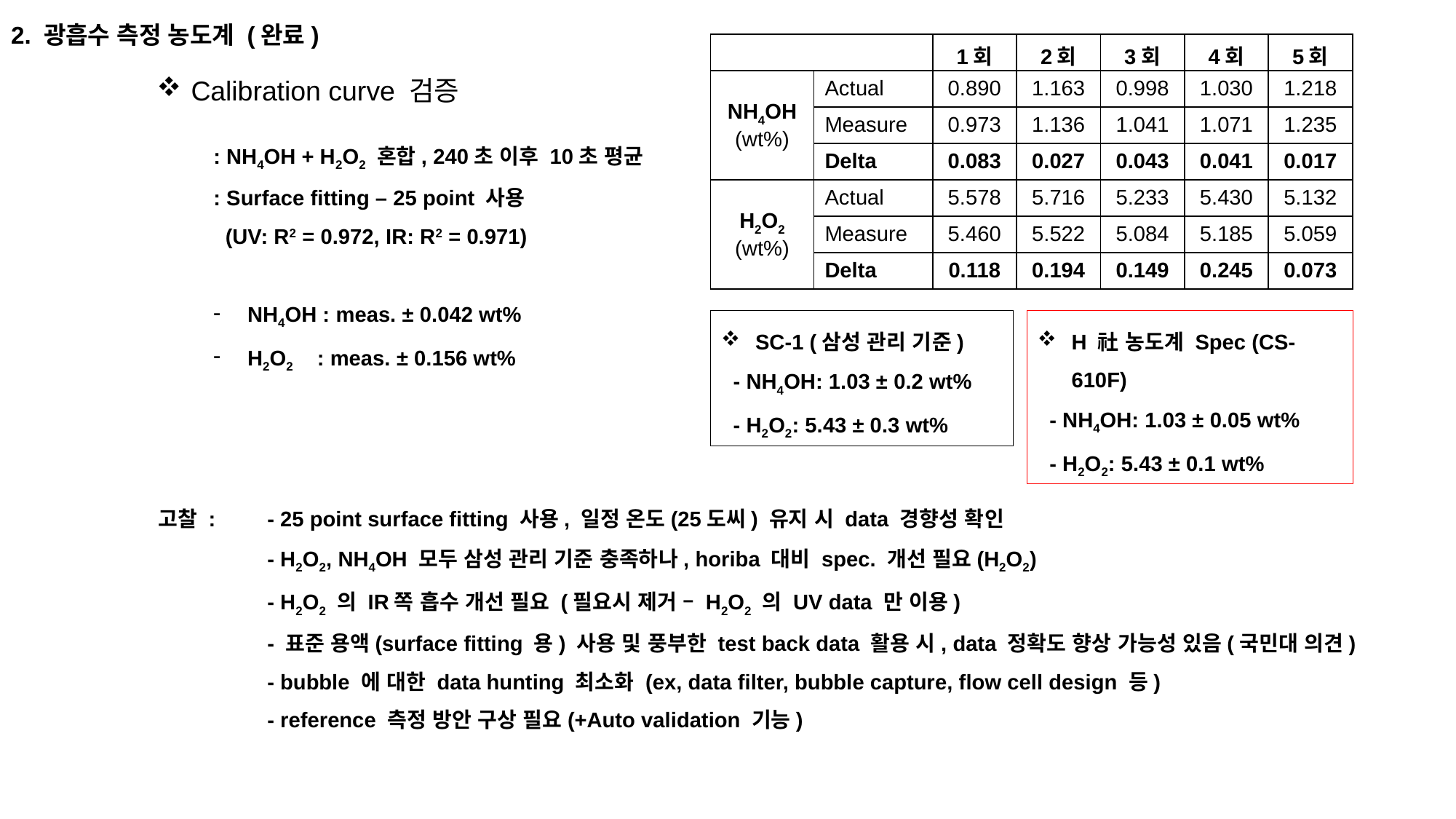

2. 광흡수 측정 농도계 (완료)
|  |  | 1회 | 2회 | 3회 | 4회 | 5회 |
| --- | --- | --- | --- | --- | --- | --- |
| NH4OH (wt%) | Actual | 0.890 | 1.163 | 0.998 | 1.030 | 1.218 |
|  | Measure | 0.973 | 1.136 | 1.041 | 1.071 | 1.235 |
|  | Delta | 0.083 | 0.027 | 0.043 | 0.041 | 0.017 |
| H2O2 (wt%) | Actual | 5.578 | 5.716 | 5.233 | 5.430 | 5.132 |
|  | Measure | 5.460 | 5.522 | 5.084 | 5.185 | 5.059 |
|  | Delta | 0.118 | 0.194 | 0.149 | 0.245 | 0.073 |
Calibration curve 검증
: NH4OH + H2O2 혼합, 240초 이후 10초 평균
: Surface fitting – 25 point 사용
  (UV: R2 = 0.972, IR: R2 = 0.971)

NH4OH : meas. ± 0.042 wt%
H2O2    : meas. ± 0.156 wt%
SC-1 (삼성 관리 기준)
  - NH4OH: 1.03 ± 0.2 wt%
  - H2O2: 5.43 ± 0.3 wt%
H 社 농도계 Spec (CS-610F)
  - NH4OH: 1.03 ± 0.05 wt%
  - H2O2: 5.43 ± 0.1 wt%
고찰 : 	- 25 point surface fitting 사용, 일정 온도(25도씨) 유지 시 data 경향성 확인
	- H2O2, NH4OH 모두 삼성 관리 기준 충족하나, horiba 대비 spec. 개선 필요(H2O2)
	- H2O2 의 IR쪽 흡수 개선 필요 (필요시 제거 – H2O2 의 UV data 만 이용)
	- 표준 용액(surface fitting 용) 사용 및 풍부한 test back data 활용 시, data 정확도 향상 가능성 있음(국민대 의견)
	- bubble 에 대한 data hunting 최소화 (ex, data filter, bubble capture, flow cell design 등)
	- reference 측정 방안 구상 필요(+Auto validation 기능)